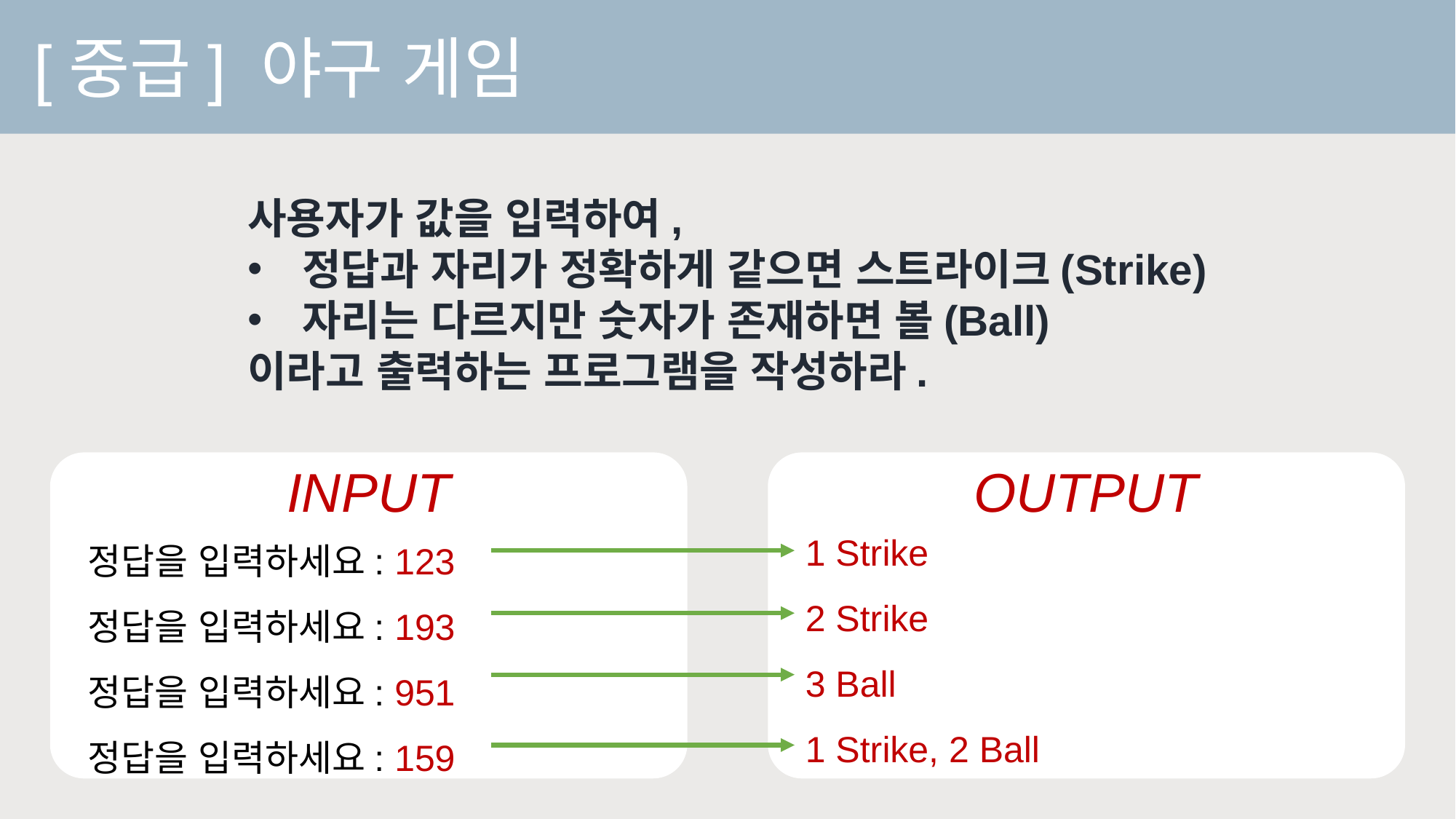

[중급] 야구 게임
사용자가 값을 입력하여,
정답과 자리가 정확하게 같으면 스트라이크(Strike)
자리는 다르지만 숫자가 존재하면 볼(Ball)
이라고 출력하는 프로그램을 작성하라.

INPUT
정답을 입력하세요: 123
정답을 입력하세요: 193
정답을 입력하세요: 951
정답을 입력하세요: 159

OUTPUT
1 Strike
2 Strike
3 Ball
1 Strike, 2 Ball